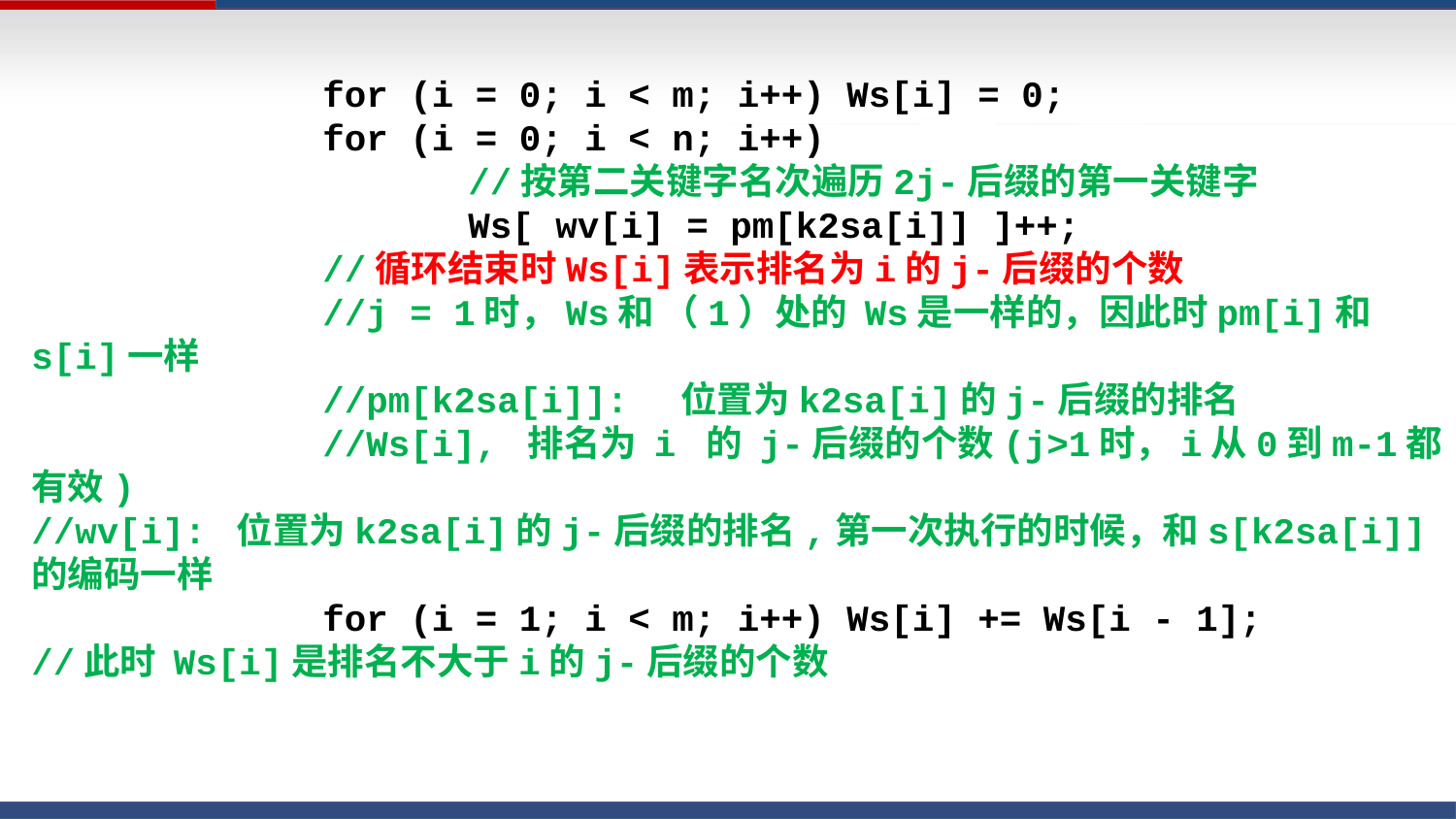

for (i = 0; i < m; i++) Ws[i] = 0;
		for (i = 0; i < n; i++)
			//按第二关键字名次遍历2j-后缀的第一关键字
			Ws[ wv[i] = pm[k2sa[i]] ]++;
		//循环结束时Ws[i]表示排名为i的j-后缀的个数
		//j = 1时，Ws和 （1）处的 Ws是一样的，因此时pm[i]和s[i]一样
		//pm[k2sa[i]]:  位置为k2sa[i]的j-后缀的排名
		//Ws[i], 排名为 i 的 j-后缀的个数(j>1时，i从0到m-1都有效)
//wv[i]: 位置为k2sa[i]的j-后缀的排名,第一次执行的时候，和s[k2sa[i]]的编码一样
		for (i = 1; i < m; i++) Ws[i] += Ws[i - 1];
//此时 Ws[i]是排名不大于i的j-后缀的个数